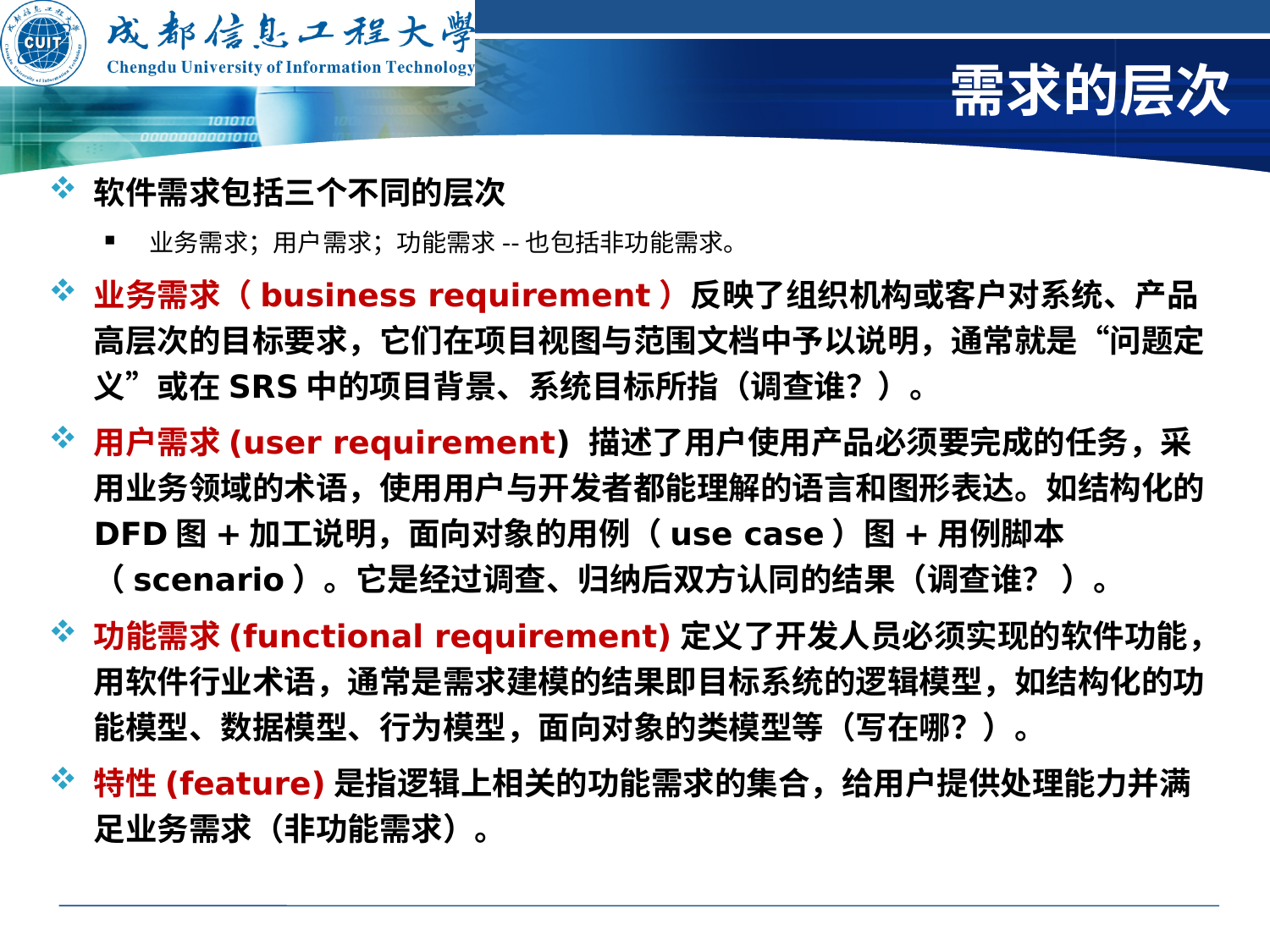

# 需求的层次
软件需求包括三个不同的层次
业务需求；用户需求；功能需求--也包括非功能需求。
业务需求（business requirement）反映了组织机构或客户对系统、产品高层次的目标要求，它们在项目视图与范围文档中予以说明，通常就是“问题定义”或在SRS中的项目背景、系统目标所指（调查谁？）。
用户需求(user requirement) 描述了用户使用产品必须要完成的任务，采用业务领域的术语，使用用户与开发者都能理解的语言和图形表达。如结构化的DFD图+加工说明，面向对象的用例（use case）图+用例脚本（scenario）。它是经过调查、归纳后双方认同的结果（调查谁？ ）。
功能需求(functional requirement)定义了开发人员必须实现的软件功能，用软件行业术语，通常是需求建模的结果即目标系统的逻辑模型，如结构化的功能模型、数据模型、行为模型，面向对象的类模型等（写在哪？）。
特性(feature)是指逻辑上相关的功能需求的集合，给用户提供处理能力并满足业务需求（非功能需求）。